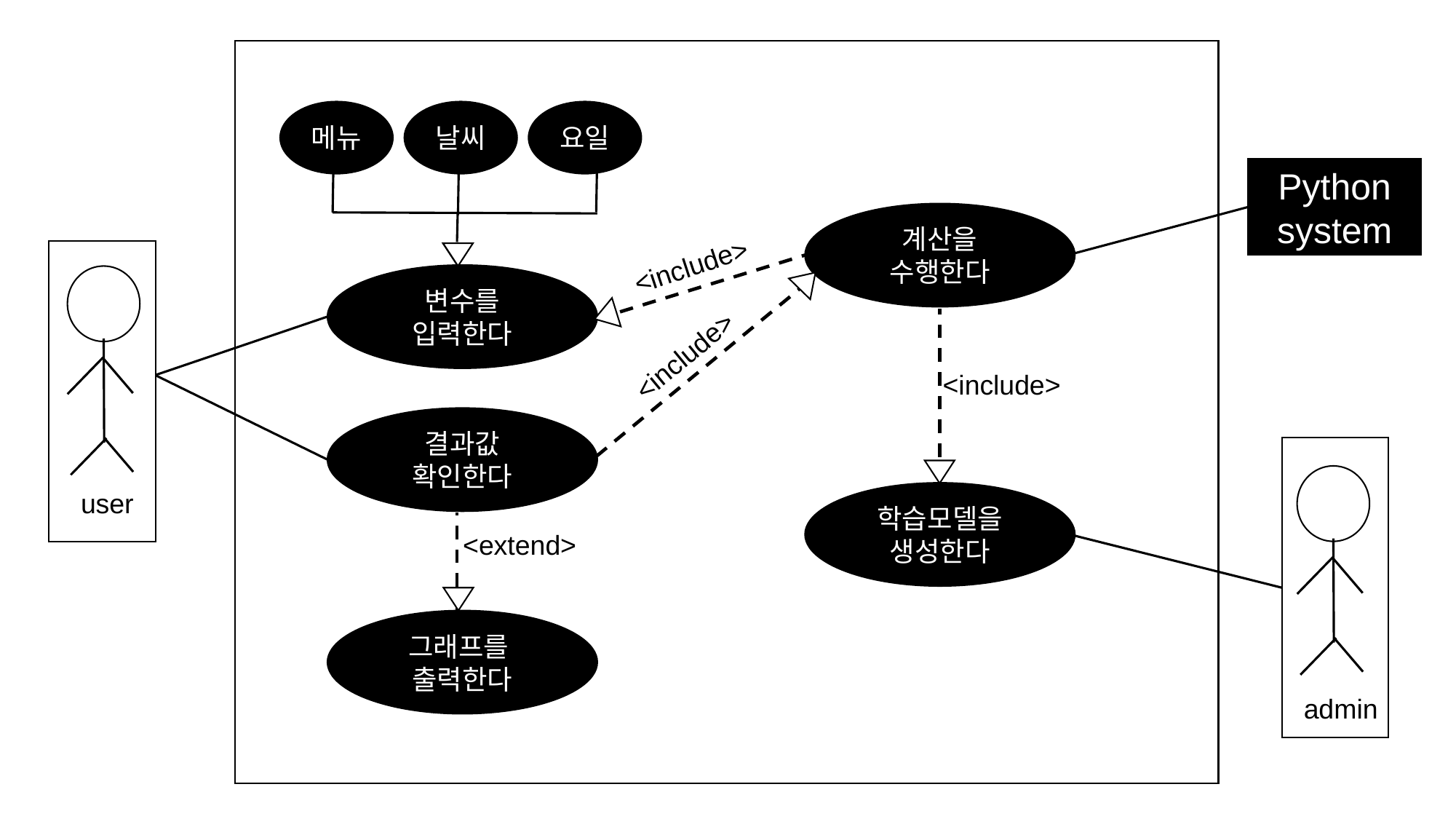

요일
날씨
메뉴
Python system
계산을 수행한다

<include>

변수를 입력한다

<include>
<include>
결과값 확인한다

user
학습모델을 생성한다
<extend>

그래프를
출력한다
admin